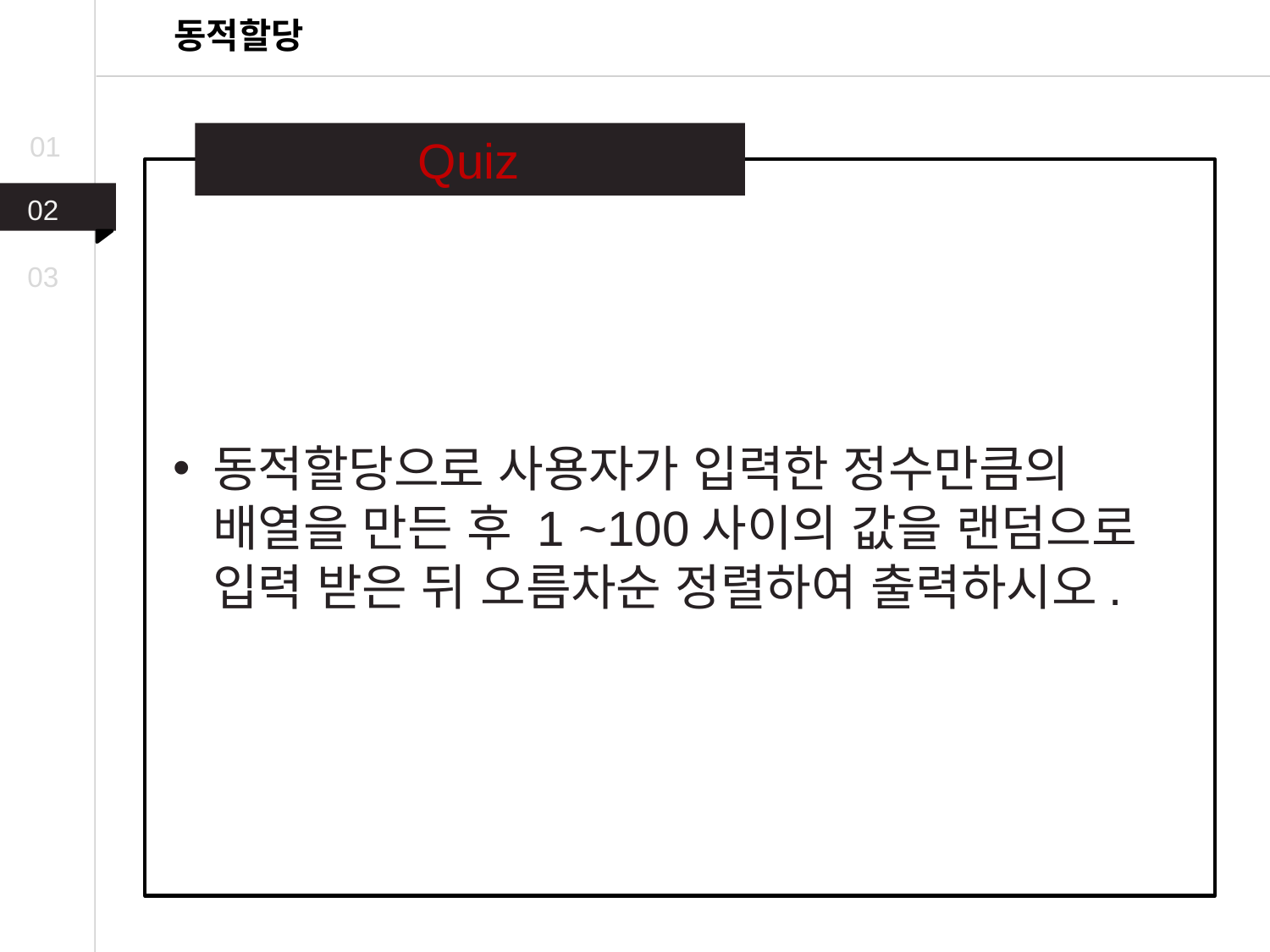

동적할당
01
Quiz

02

03
동적할당으로 사용자가 입력한 정수만큼의 배열을 만든 후 1 ~100사이의 값을 랜덤으로  입력 받은 뒤 오름차순 정렬하여 출력하시오.